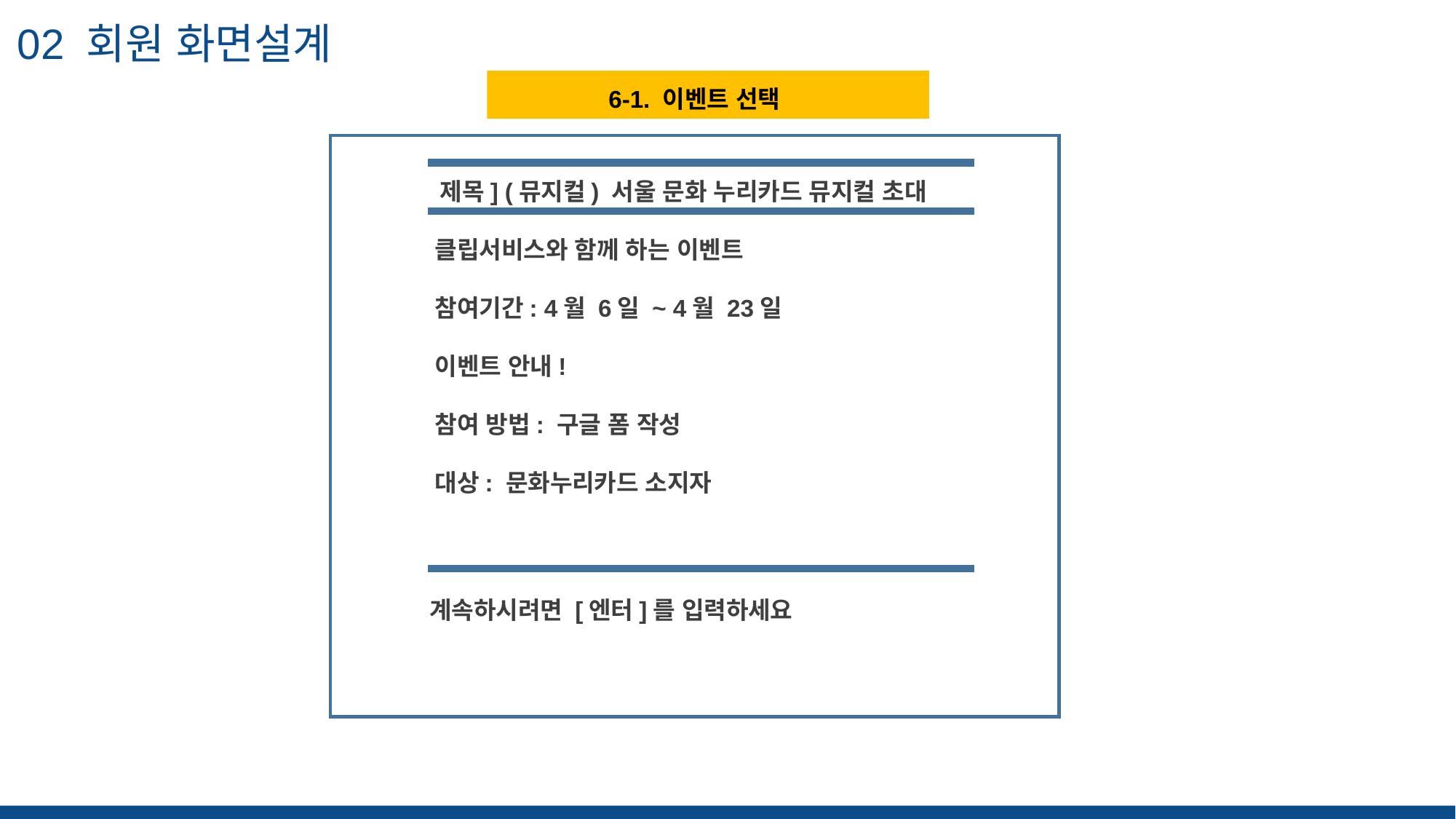

02 회원 화면설계

 6-1. 이벤트 선택
“ 해당 슬라이드의 핵심 을 적어주세요 ”

제목] (뮤지컬) 서울 문화 누리카드 뮤지컬 초대
클립서비스와 함께 하는 이벤트

참여기간: 4월 6일 ~ 4월 23일

이벤트 안내!

참여 방법: 구글 폼 작성

대상: 문화누리카드 소지자
계속하시려면 [엔터]를 입력하세요